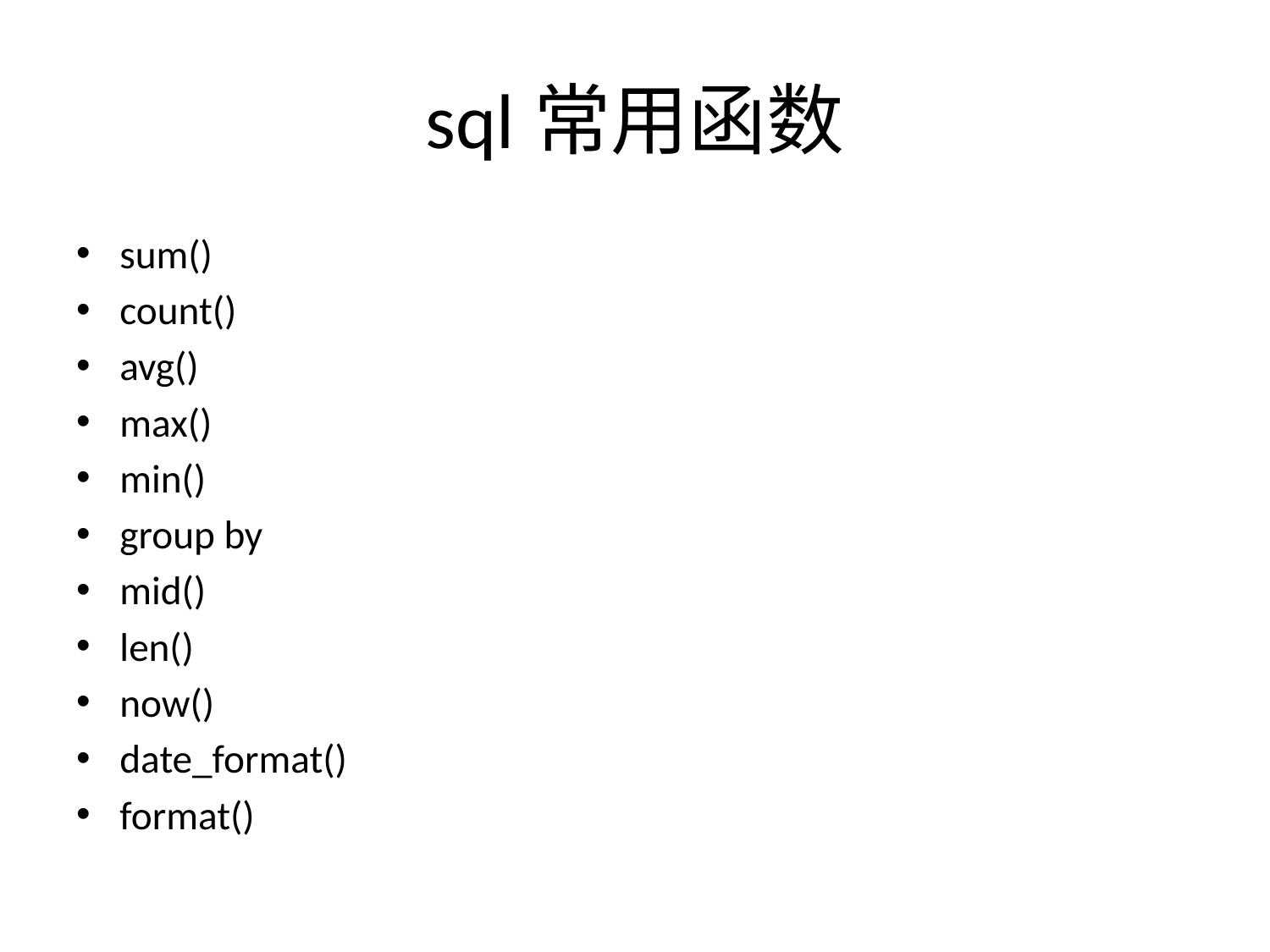

# sql常用函数
sum()
count()
avg()
max()
min()
group by
mid()
len()
now()
date_format()
format()